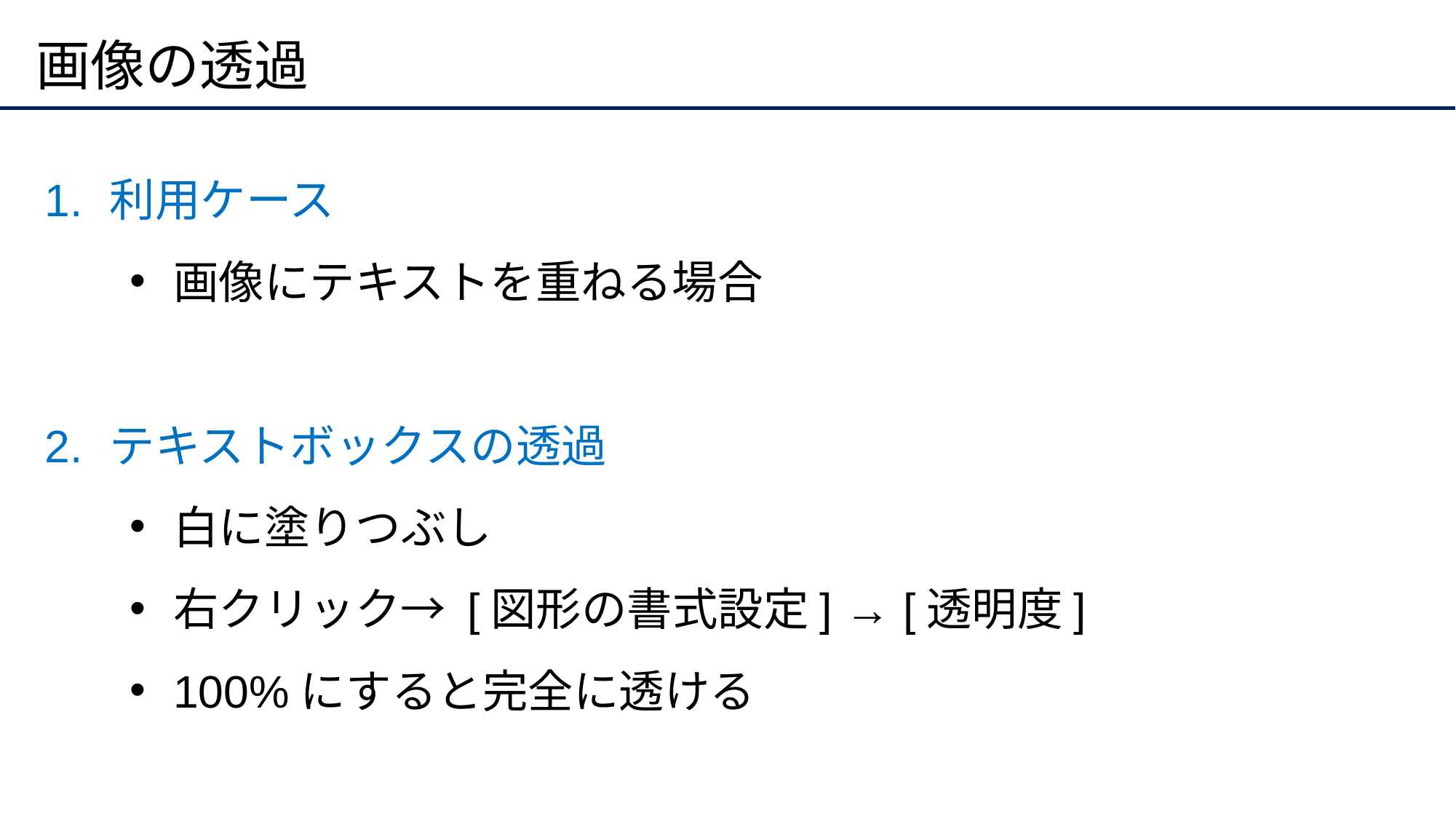

# 画像の透過
利用ケース
画像にテキストを重ねる場合

テキストボックスの透過
白に塗りつぶし
右クリック→ [図形の書式設定] → [透明度]
100%にすると完全に透ける